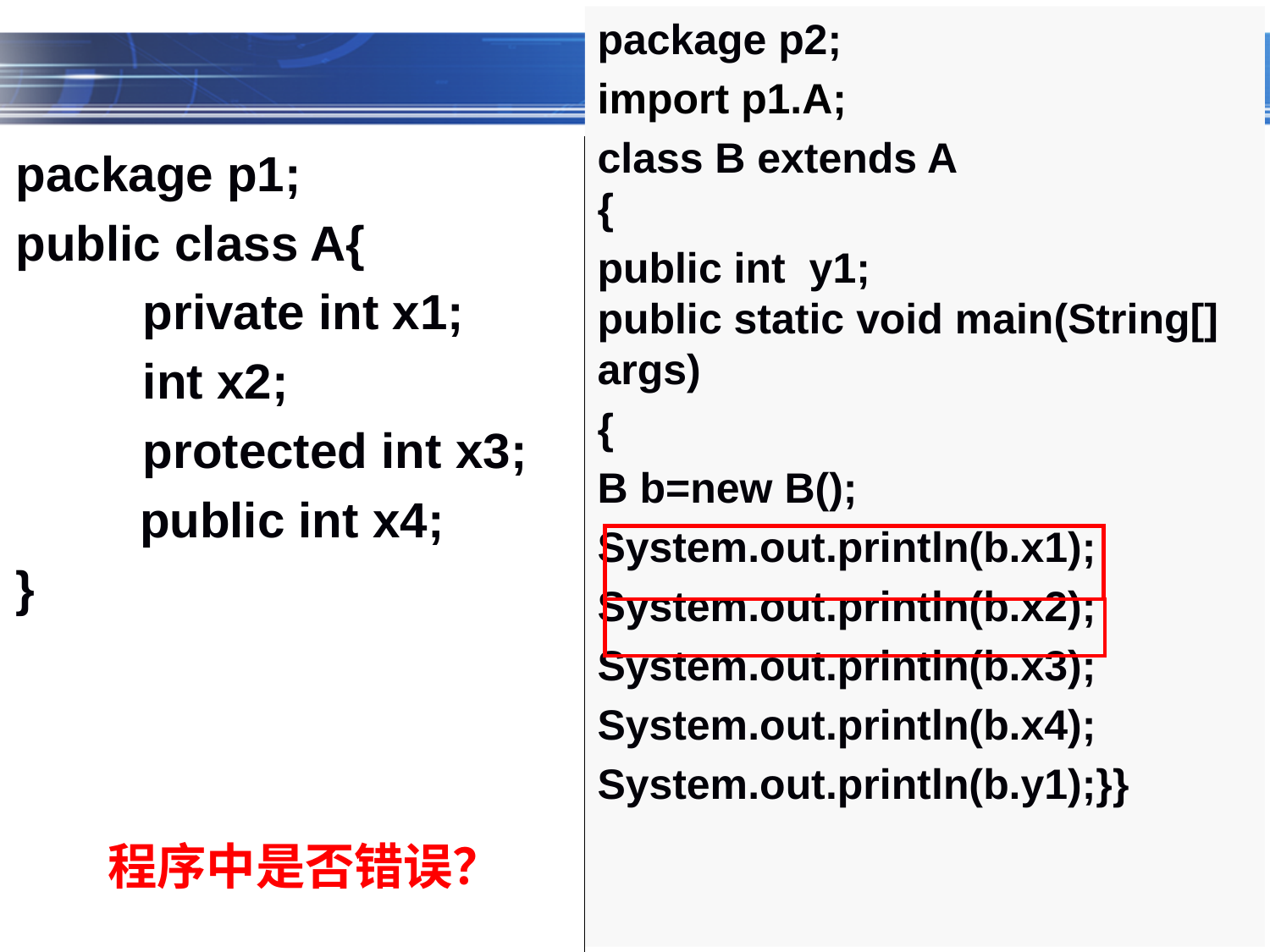

package p2;
import p1.A;
class B extends A
{
public int  y1;
public static void main(String[] args)
{
B b=new B();
System.out.println(b.x1);
System.out.println(b.x2);
System.out.println(b.x3);
System.out.println(b.x4);
System.out.println(b.y1);}}
package p1;
public class A{
	private int x1;
	int x2;
	protected int x3;
         public int x4;
}

程序中是否错误？